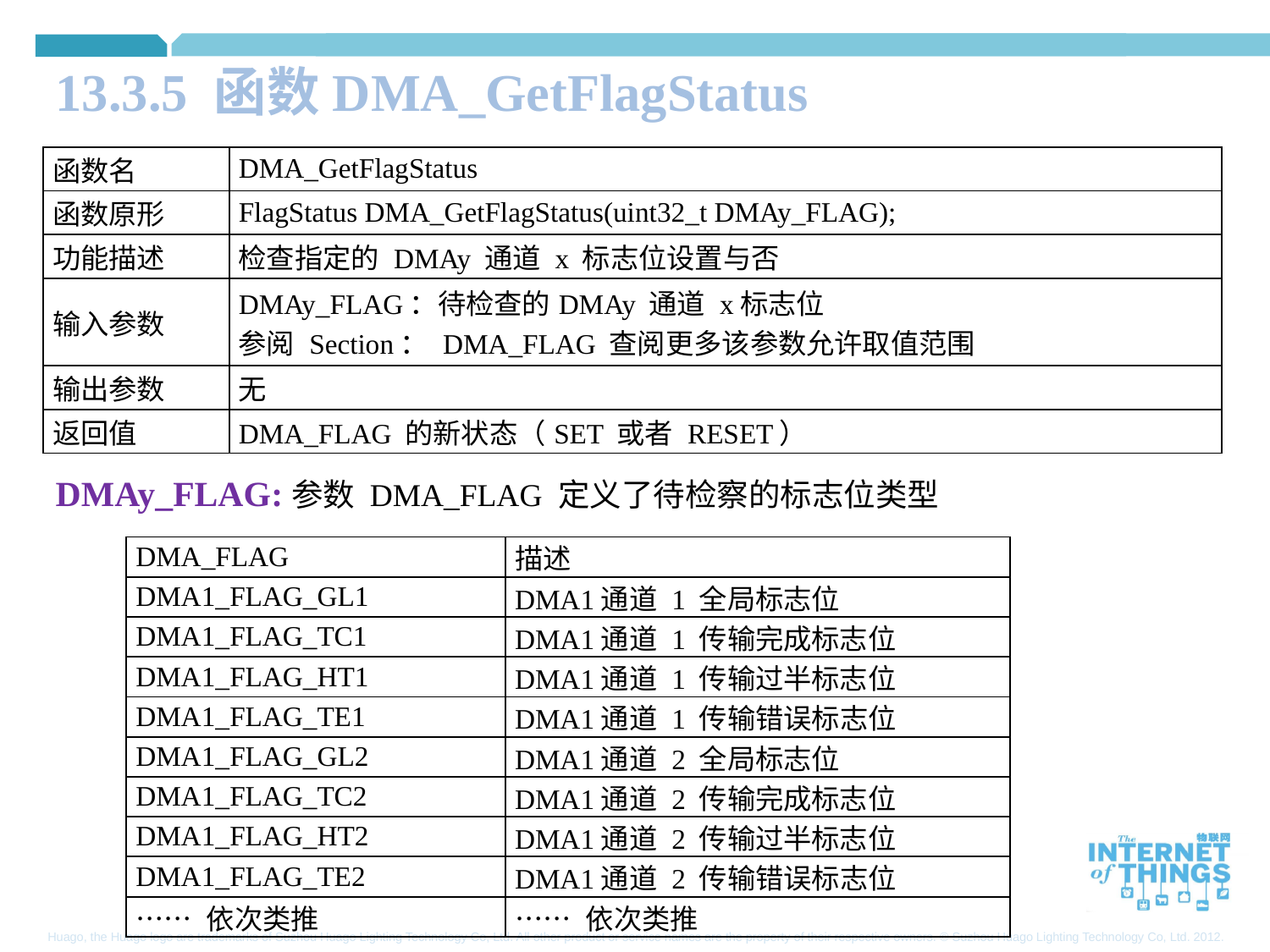

13.3.5 函数DMA_GetFlagStatus
| 函数名 | DMA\_GetFlagStatus |
| --- | --- |
| 函数原形 | FlagStatus DMA\_GetFlagStatus(uint32\_t DMAy\_FLAG); |
| 功能描述 | 检查指定的 DMAy 通道 x 标志位设置与否 |
| 输入参数 | DMAy\_FLAG：待检查的DMAy 通道 x标志位 参阅 Section： DMA\_FLAG 查阅更多该参数允许取值范围 |
| 输出参数 | 无 |
| 返回值 | DMA\_FLAG 的新状态（SET 或者 RESET） |
DMAy_FLAG:参数 DMA_FLAG 定义了待检察的标志位类型
| DMA\_FLAG | 描述 |
| --- | --- |
| DMA1\_FLAG\_GL1 | DMA1通道 1 全局标志位 |
| DMA1\_FLAG\_TC1 | DMA1通道 1 传输完成标志位 |
| DMA1\_FLAG\_HT1 | DMA1通道 1 传输过半标志位 |
| DMA1\_FLAG\_TE1 | DMA1通道 1 传输错误标志位 |
| DMA1\_FLAG\_GL2 | DMA1通道 2 全局标志位 |
| DMA1\_FLAG\_TC2 | DMA1通道 2 传输完成标志位 |
| DMA1\_FLAG\_HT2 | DMA1通道 2 传输过半标志位 |
| DMA1\_FLAG\_TE2 | DMA1通道 2 传输错误标志位 |
| …… 依次类推 | …… 依次类推 |